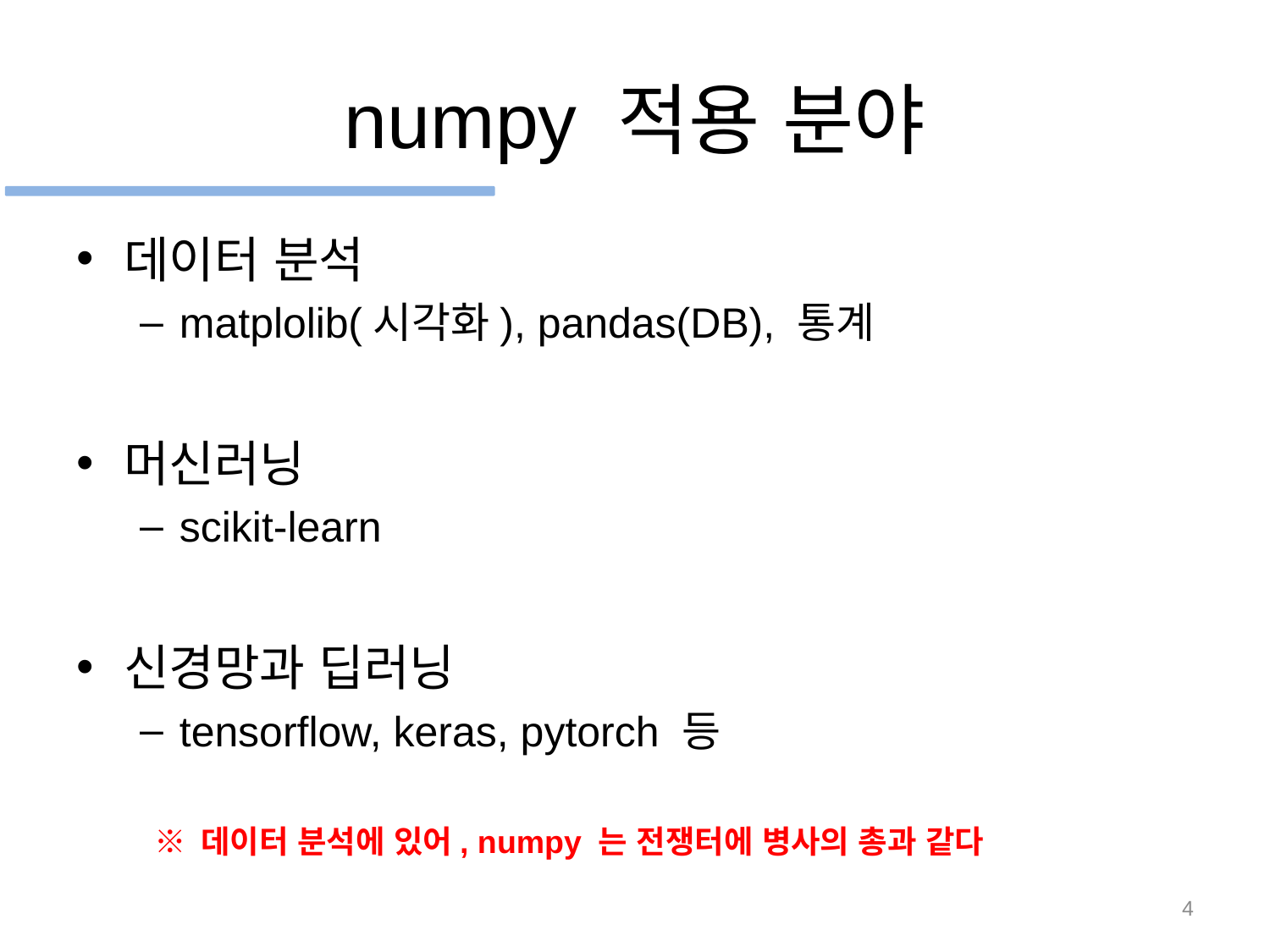

# numpy 적용 분야

데이터 분석
matplolib(시각화), pandas(DB), 통계

머신러닝
scikit-learn

신경망과 딥러닝
tensorflow, keras, pytorch 등
※ 데이터 분석에 있어, numpy 는 전쟁터에 병사의 총과 같다
4